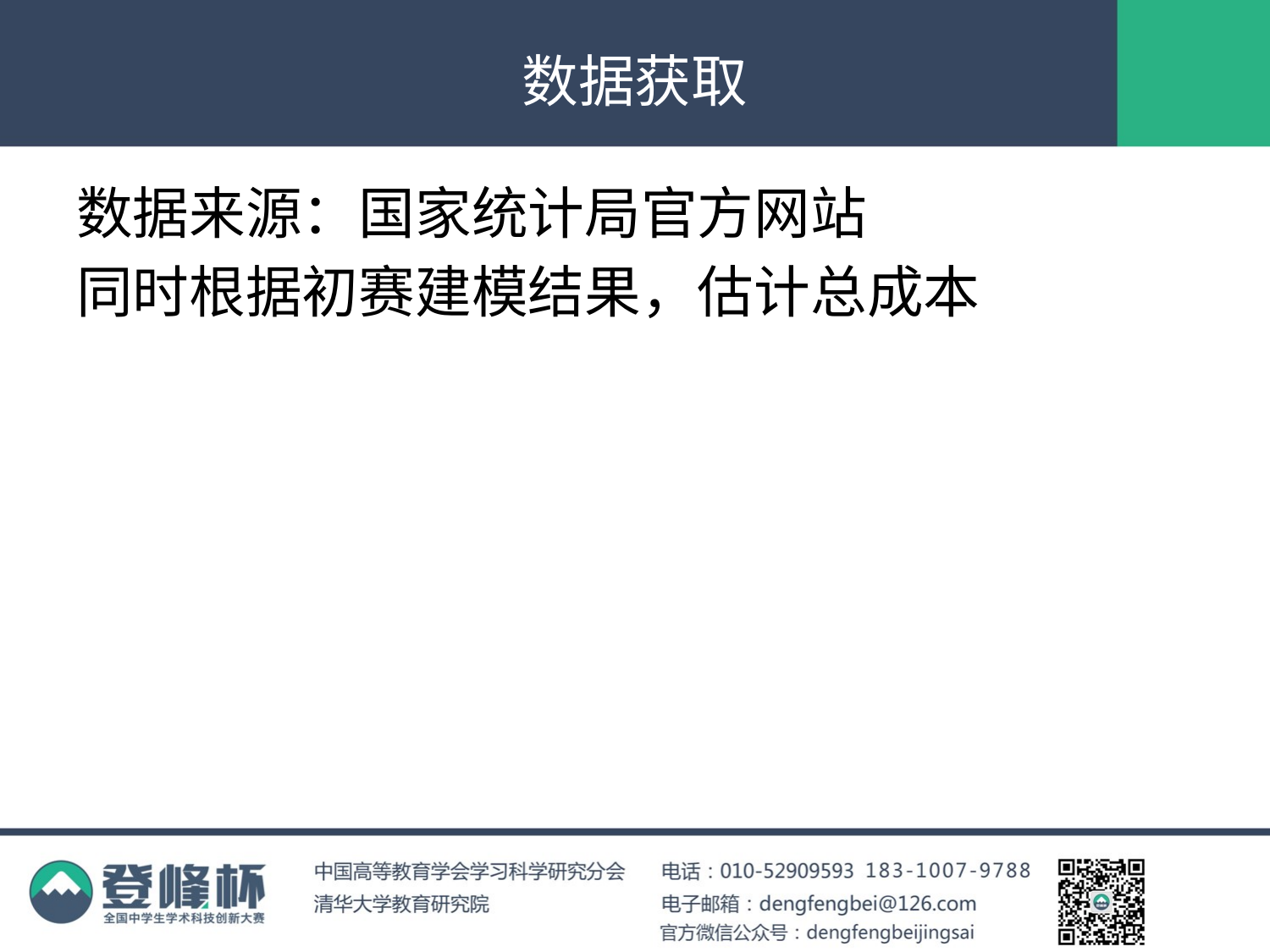

# 数据获取
数据来源：国家统计局官方网站
同时根据初赛建模结果，估计总成本